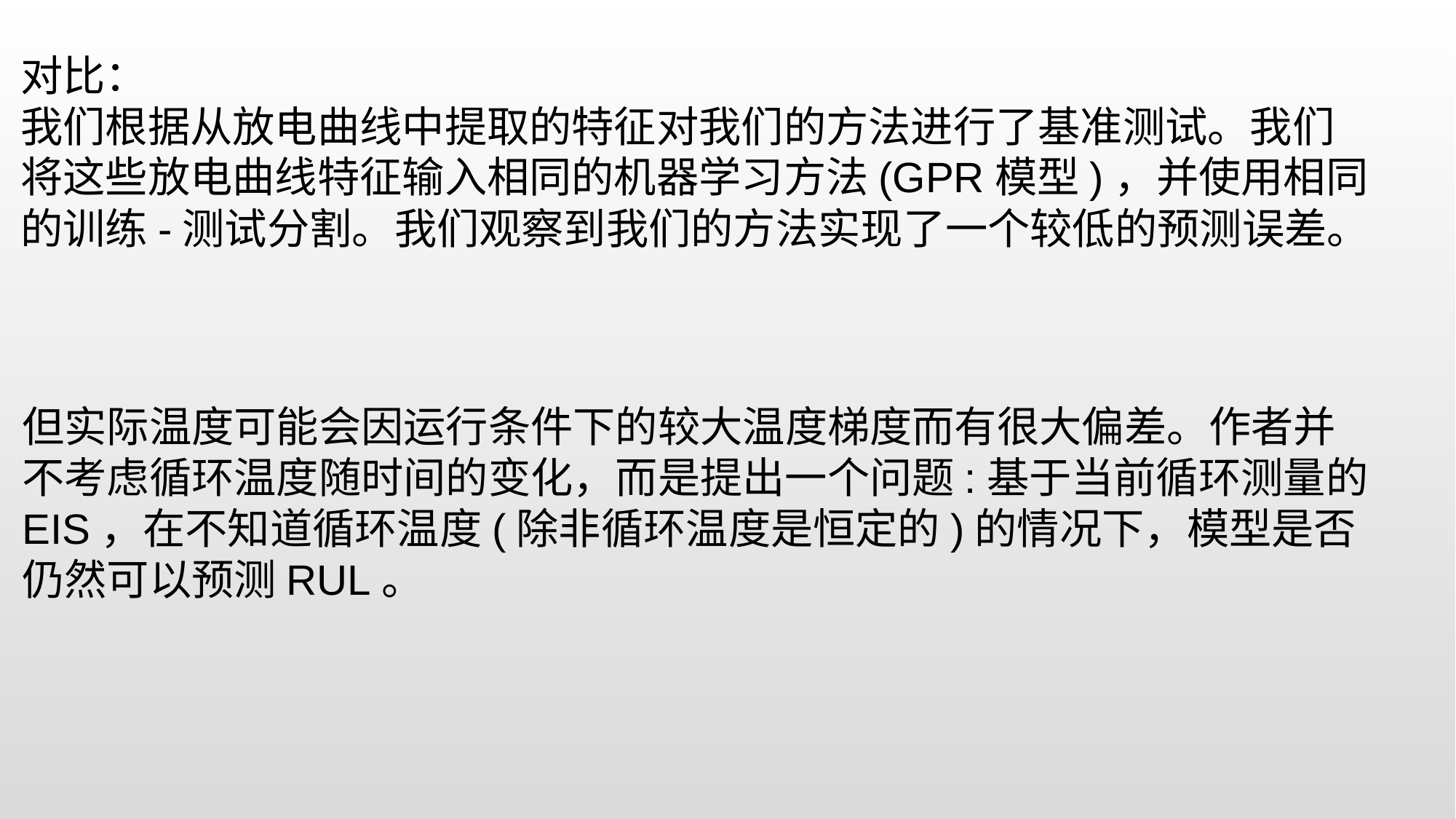

对比：我们根据从放电曲线中提取的特征对我们的方法进行了基准测试。我们将这些放电曲线特征输入相同的机器学习方法(GPR模型)，并使用相同的训练-测试分割。我们观察到我们的方法实现了一个较低的预测误差。
但实际温度可能会因运行条件下的较大温度梯度而有很大偏差。作者并不考虑循环温度随时间的变化，而是提出一个问题:基于当前循环测量的EIS，在不知道循环温度(除非循环温度是恒定的)的情况下，模型是否仍然可以预测RUL。